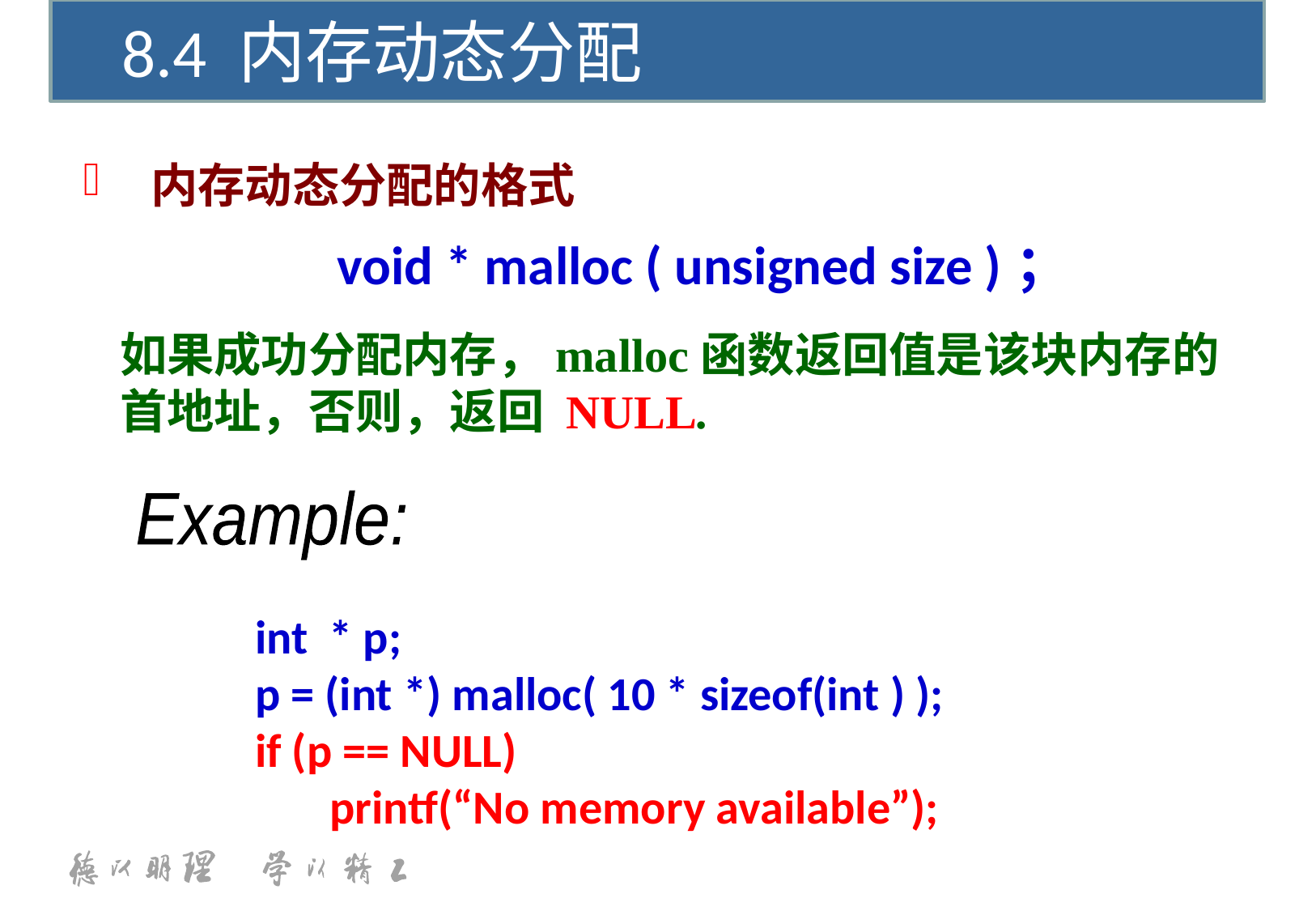

8.4 内存动态分配
 内存动态分配的格式
void * malloc ( unsigned size )；
如果成功分配内存，malloc函数返回值是该块内存的首地址，否则，返回 NULL.
Example:
int  * p;
p = (int *) malloc( 10 * sizeof(int ) );
if (p == NULL)
       printf(“No memory available”);
91